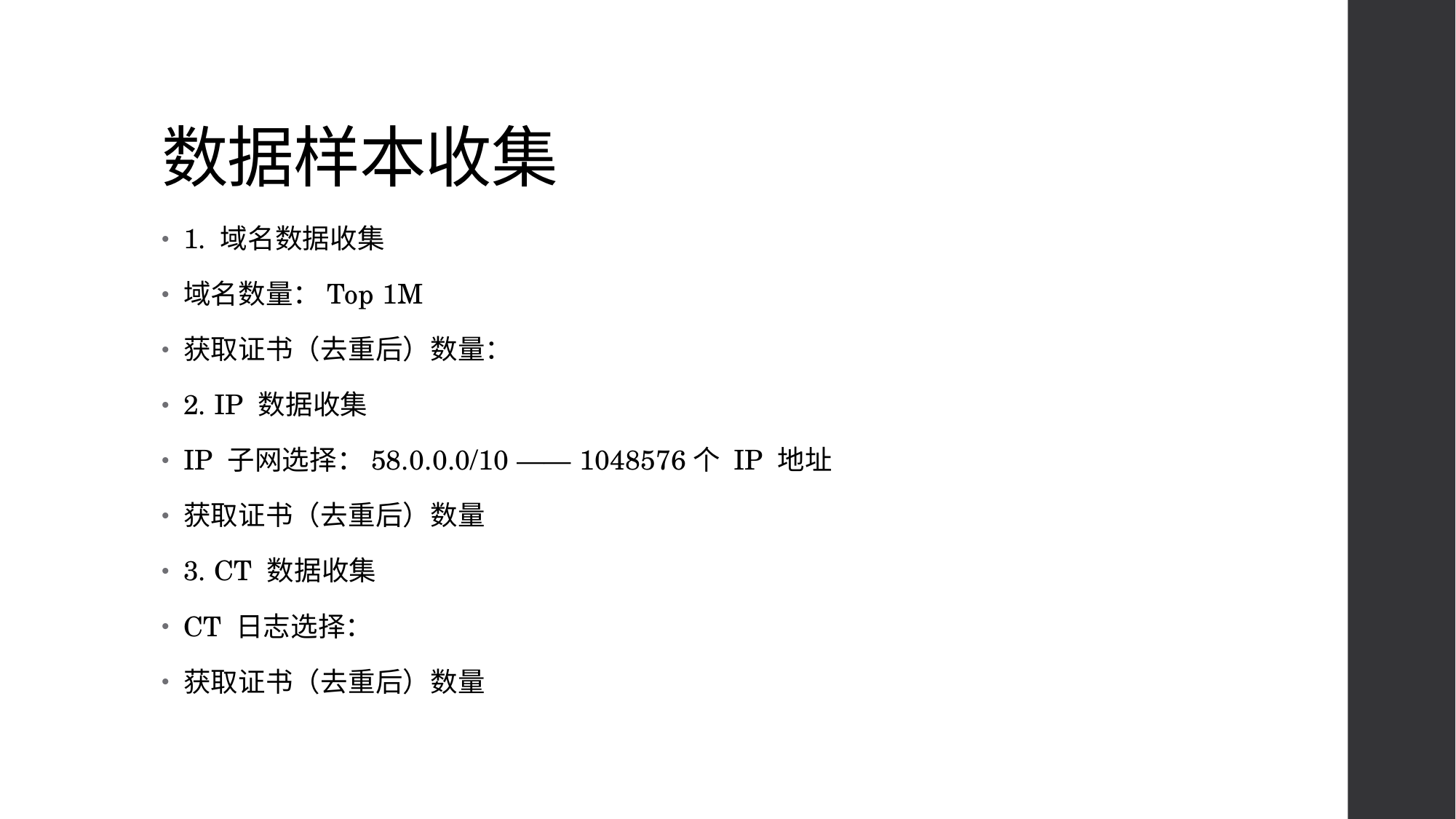

# 数据样本收集
1. 域名数据收集
域名数量：Top 1M
获取证书（去重后）数量：
2. IP 数据收集
IP 子网选择：58.0.0.0/10 —— 1048576个 IP 地址
获取证书（去重后）数量
3. CT 数据收集
CT 日志选择：
获取证书（去重后）数量